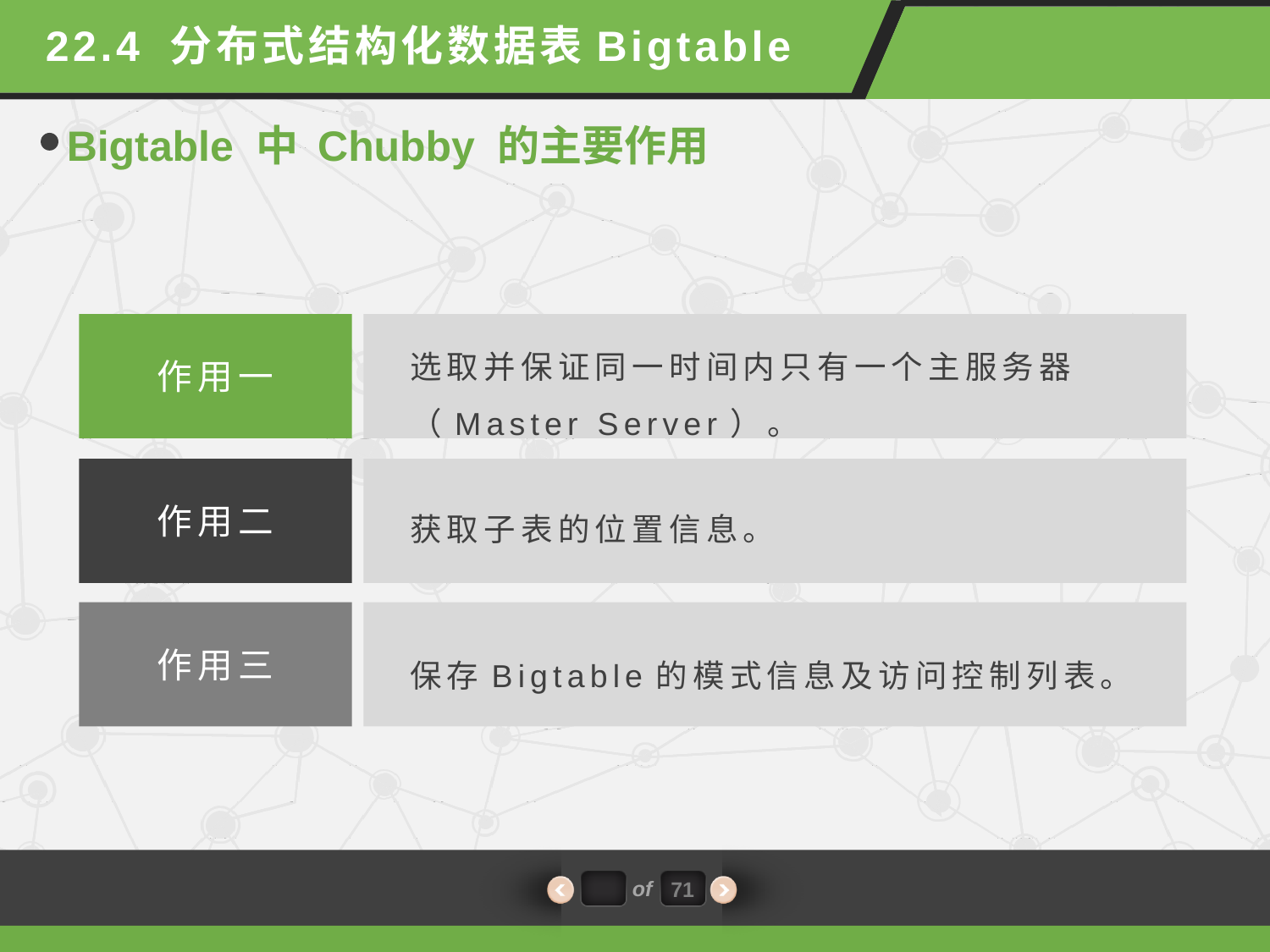

22.4 分布式结构化数据表Bigtable
Bigtable 中 Chubby 的主要作用

选取并保证同一时间内只有一个主服务器（Master Server）。
作用一

获取子表的位置信息。
作用二

保存Bigtable的模式信息及访问控制列表。
作用三
37